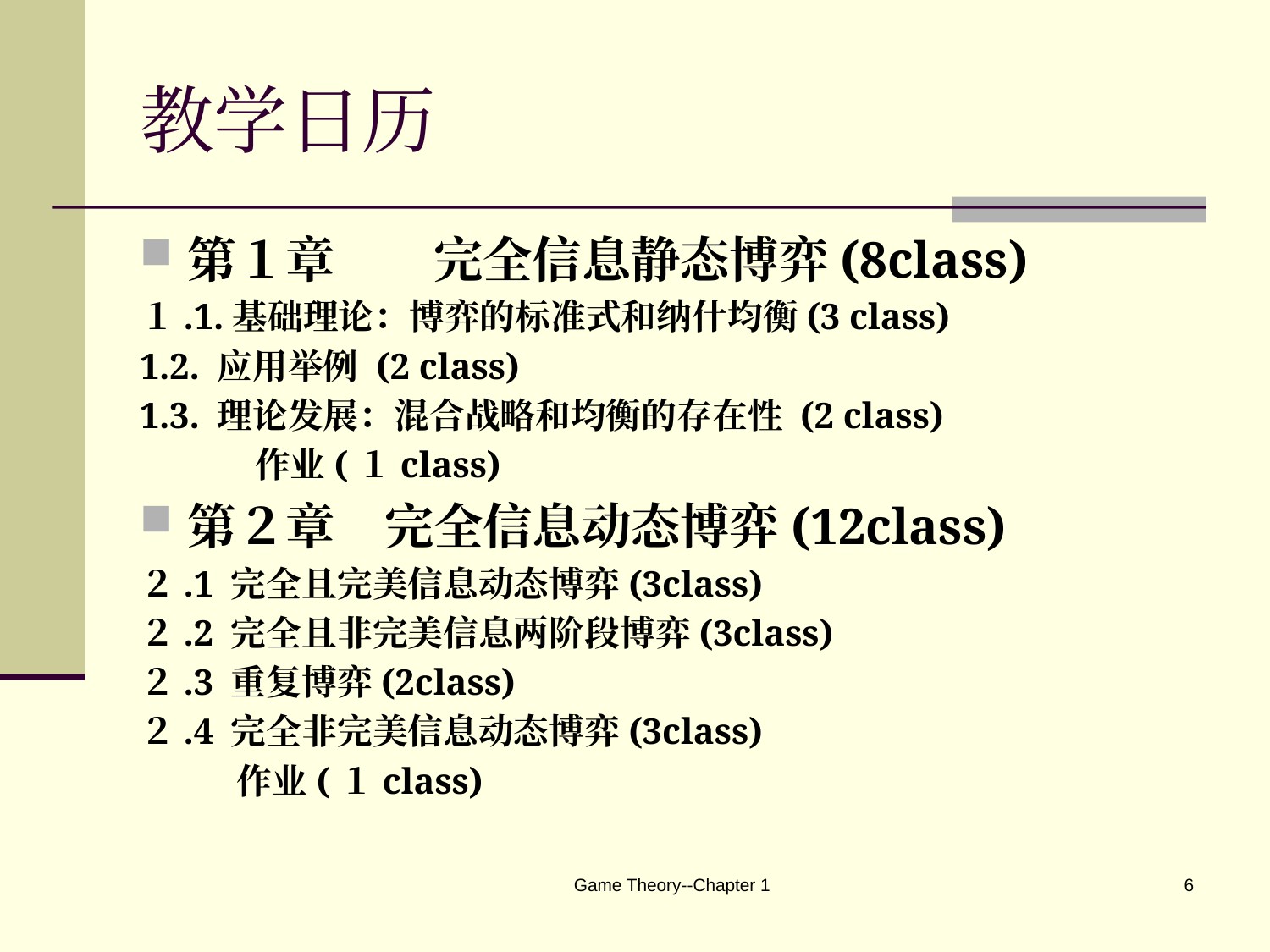

# 教学日历
第１章　　完全信息静态博弈(8class)
１.1.基础理论：博弈的标准式和纳什均衡(3 class)
1.2. 应用举例 (2 class)
1.3. 理论发展：混合战略和均衡的存在性 (2 class)
            作业(１class)
第２章　完全信息动态博弈(12class)
２.1 完全且完美信息动态博弈(3class)
２.2 完全且非完美信息两阶段博弈(3class)
２.3 重复博弈(2class)
２.4 完全非完美信息动态博弈(3class)
          作业(１class)

Game Theory--Chapter 1
6